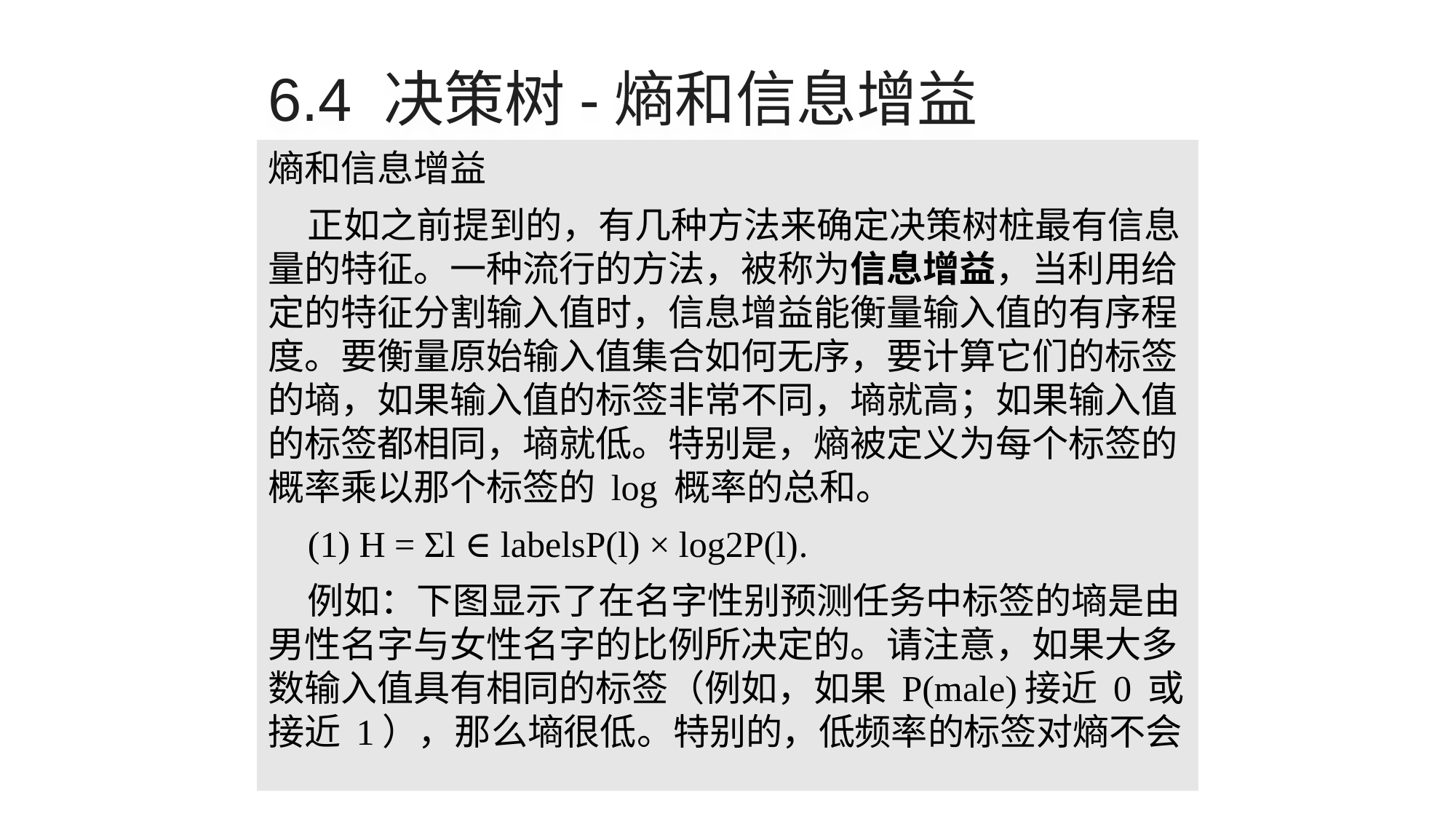

# 6.4 决策树-熵和信息增益
熵和信息增益
正如之前提到的，有几种方法来确定决策树桩最有信息量的特征。一种流行的方法，被称为信息增益，当利用给定的特征分割输入值时，信息增益能衡量输入值的有序程度。要衡量原始输入值集合如何无序，要计算它们的标签的墒，如果输入值的标签非常不同，墒就高；如果输入值的标签都相同，墒就低。特别是，熵被定义为每个标签的概率乘以那个标签的 log 概率的总和。
(1) H = Σl ∈ labelsP(l) × log2P(l).
例如：下图显示了在名字性别预测任务中标签的墒是由男性名字与女性名字的比例所决定的。请注意，如果大多数输入值具有相同的标签（例如，如果 P(male)接近 0 或接近 1），那么墒很低。特别的，低频率的标签对熵不会